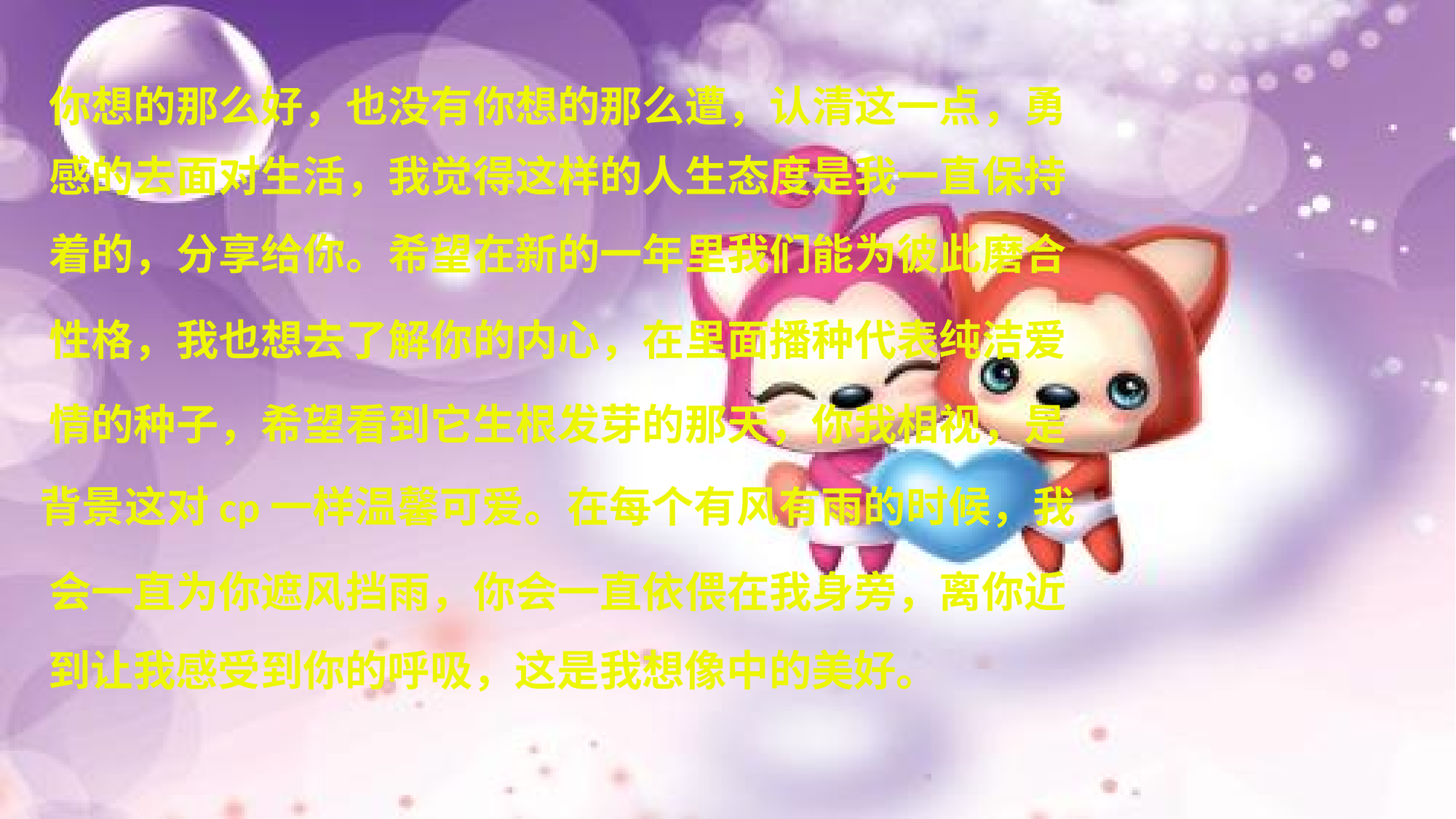

你想的那么好，也没有你想的那么遭，认清这一点，勇
感的去面对生活，我觉得这样的人生态度是我一直保持
着的，分享给你。希望在新的一年里我们能为彼此磨合
性格，我也想去了解你的内心，在里面播种代表纯洁爱
情的种子，希望看到它生根发芽的那天，你我相视，是
背景这对cp一样温馨可爱。在每个有风有雨的时候，我
会一直为你遮风挡雨，你会一直依偎在我身旁，离你近
到让我感受到你的呼吸，这是我想像中的美好。